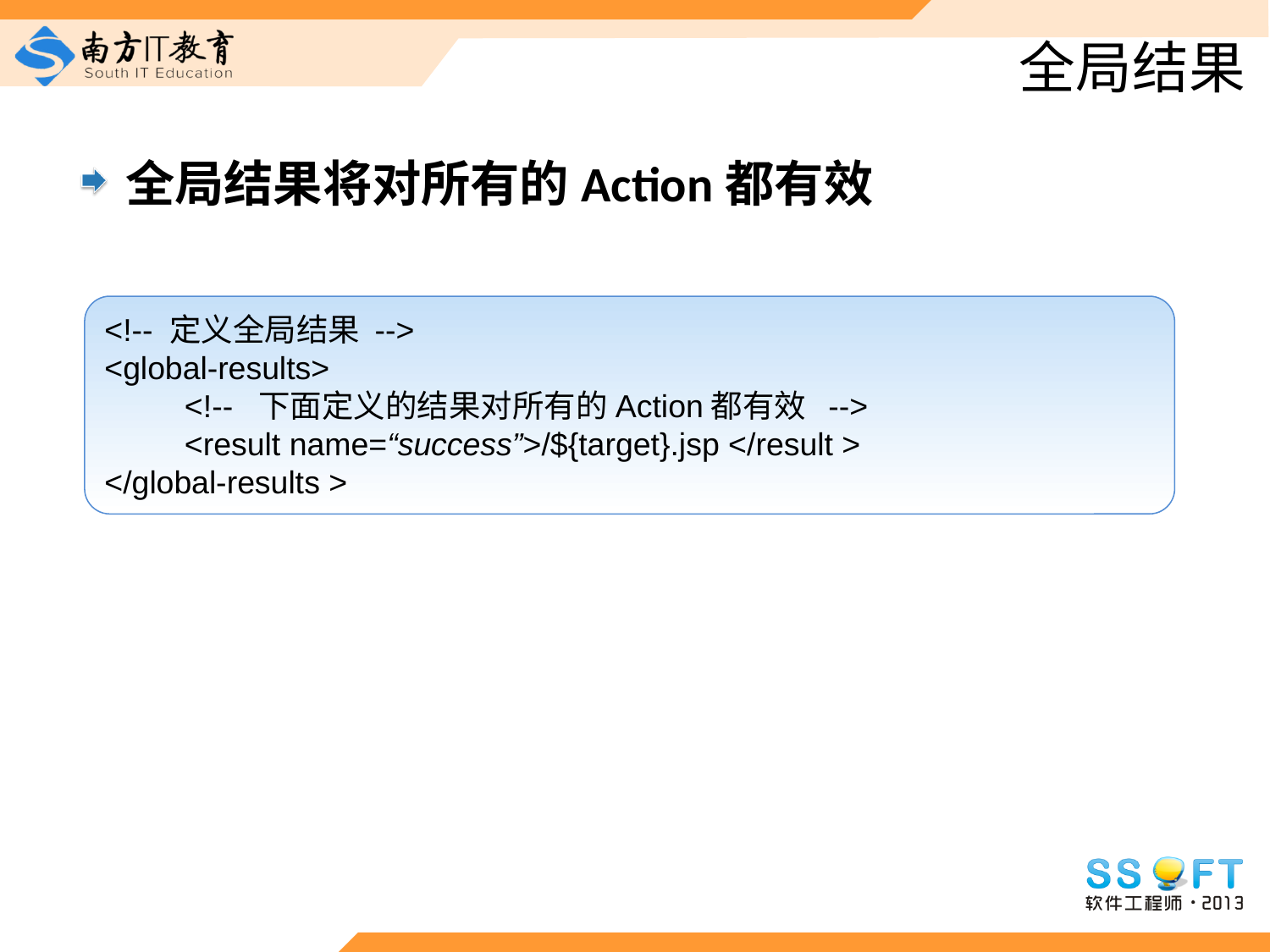

# 全局结果
全局结果将对所有的Action都有效
<!-- 定义全局结果 -->
<global-results>
         <!--  下面定义的结果对所有的Action都有效  -->
         <result name=“success”>/${target}.jsp </result >
</global-results >